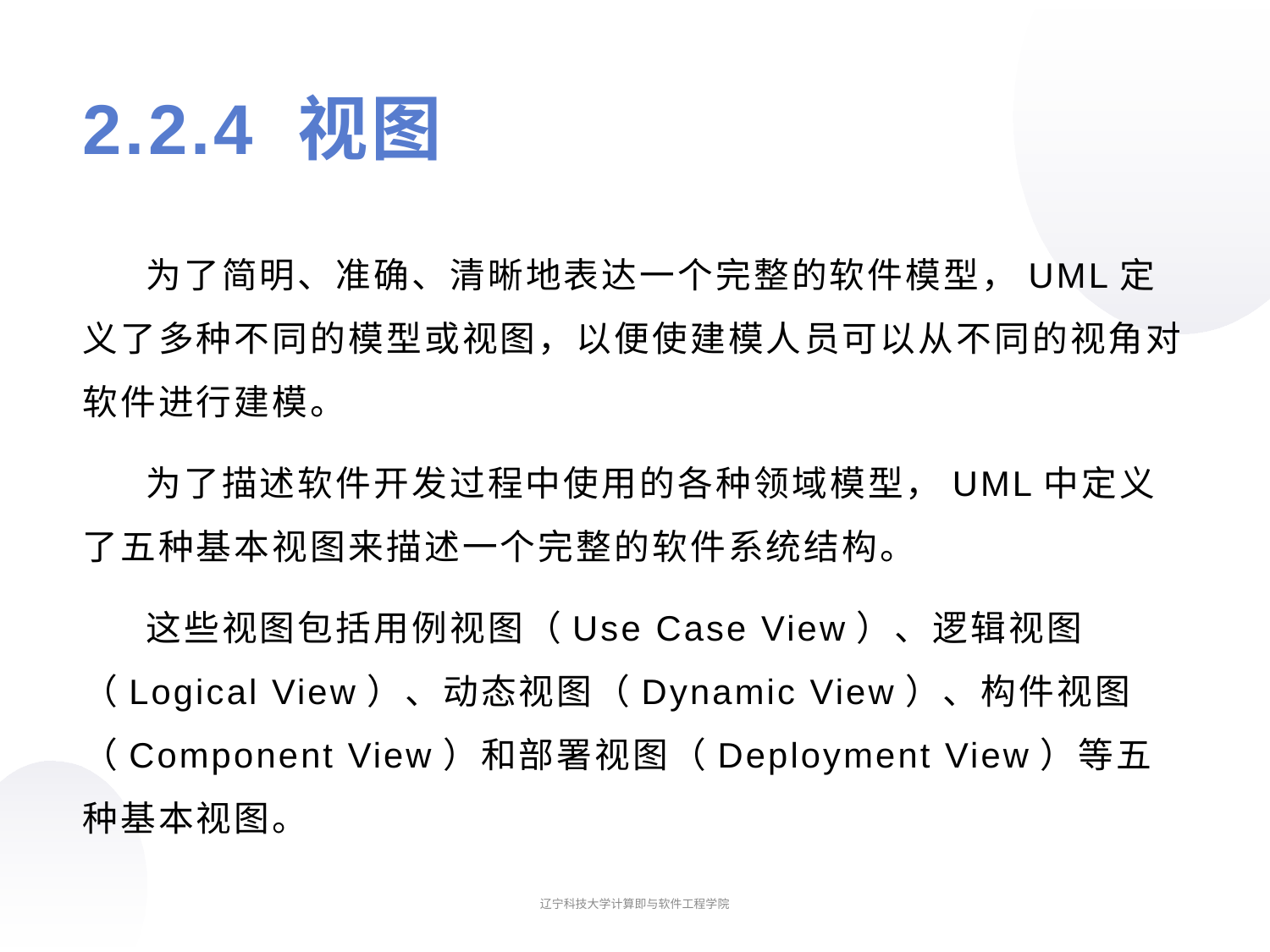

# 2.2.4 视图
为了简明、准确、清晰地表达一个完整的软件模型，UML定义了多种不同的模型或视图，以便使建模人员可以从不同的视角对软件进行建模。
为了描述软件开发过程中使用的各种领域模型，UML中定义了五种基本视图来描述一个完整的软件系统结构。
这些视图包括用例视图（Use Case View）、逻辑视图（Logical View）、动态视图（Dynamic View）、构件视图（Component View）和部署视图（Deployment View）等五种基本视图。

辽宁科技大学计算即与软件工程学院
42